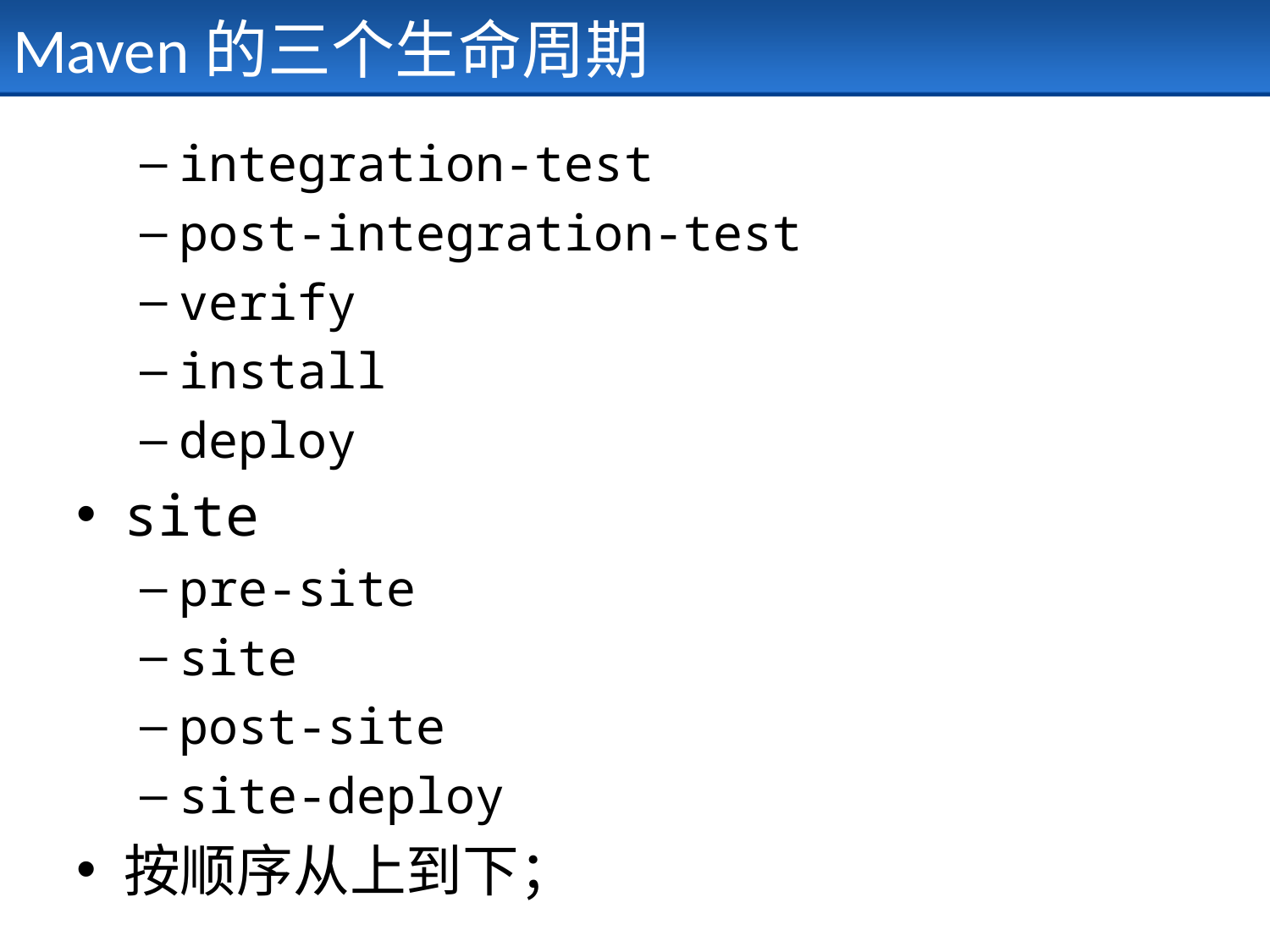

# Maven的三个生命周期
integration-test
post-integration-test
verify
install
deploy
site
pre-site
site
post-site
site-deploy
按顺序从上到下；